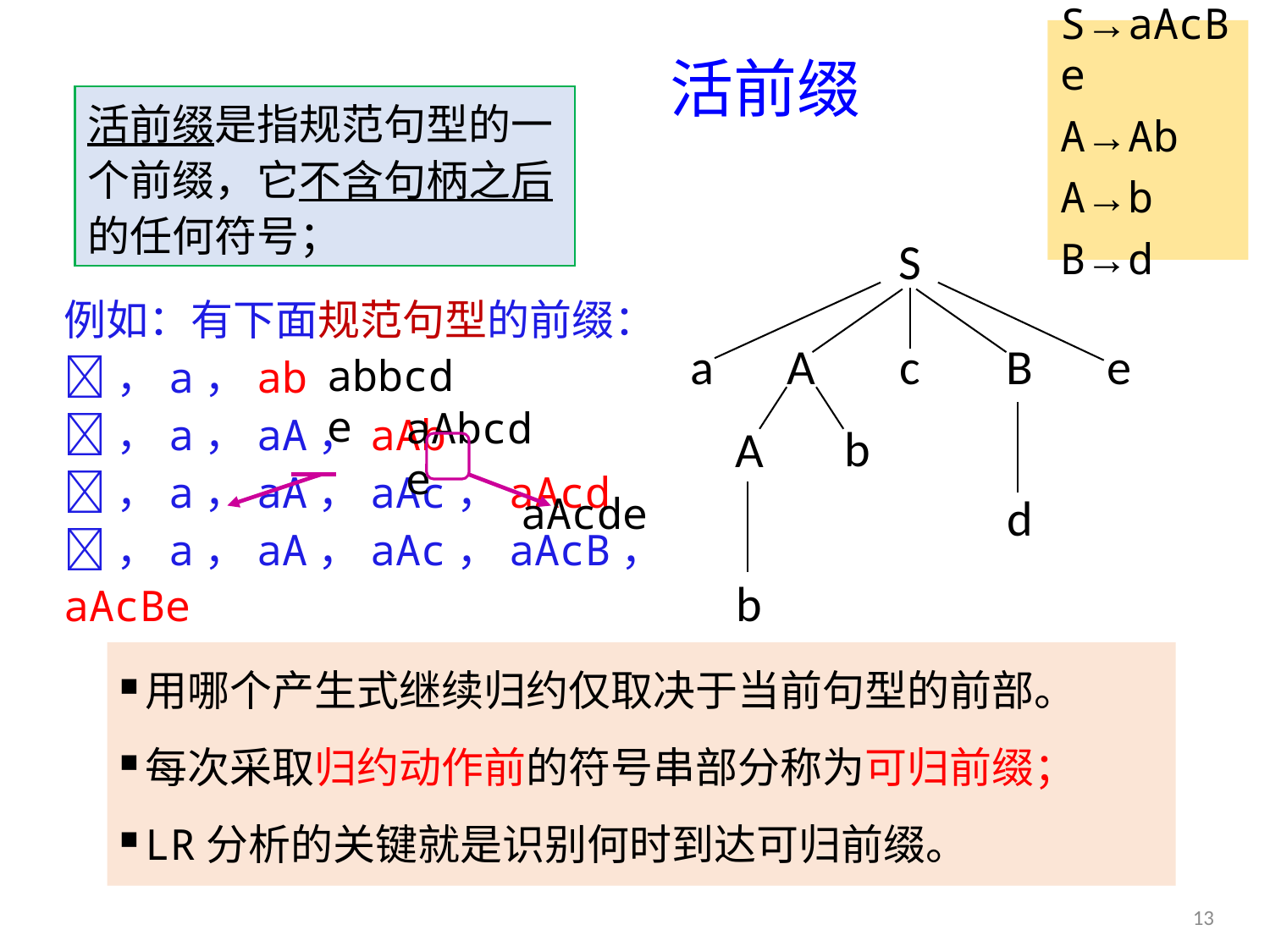

S→aAcBe
A→Ab
A→b
B→d
# 活前缀
活前缀是指规范句型的一个前缀，它不含句柄之后的任何符号；
S
A
b
A
b
a
c
B
e
d
例如：有下面规范句型的前缀：
ε，a，ab
ε，a，aA，aAb
ε，a，aA，aAc，aAcd
ε，a，aA，aAc，aAcB，aAcBe
abbcde
aAbcde

aAcde
用哪个产生式继续归约仅取决于当前句型的前部。
每次采取归约动作前的符号串部分称为可归前缀；
LR分析的关键就是识别何时到达可归前缀。
13